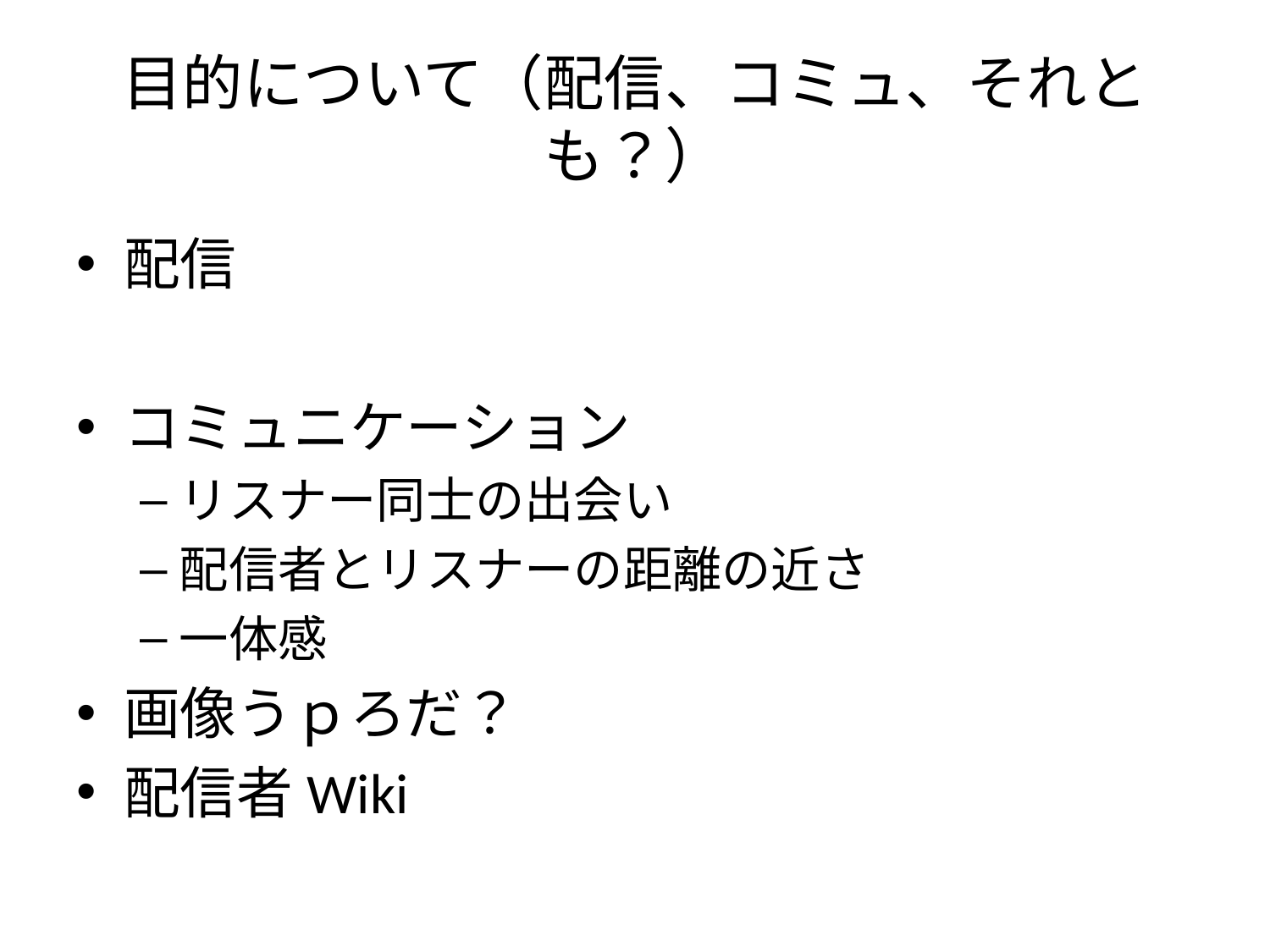

# 目的について（配信、コミュ、それとも？）
配信

コミュニケーション
リスナー同士の出会い
配信者とリスナーの距離の近さ
一体感
画像うｐろだ？
配信者Wiki